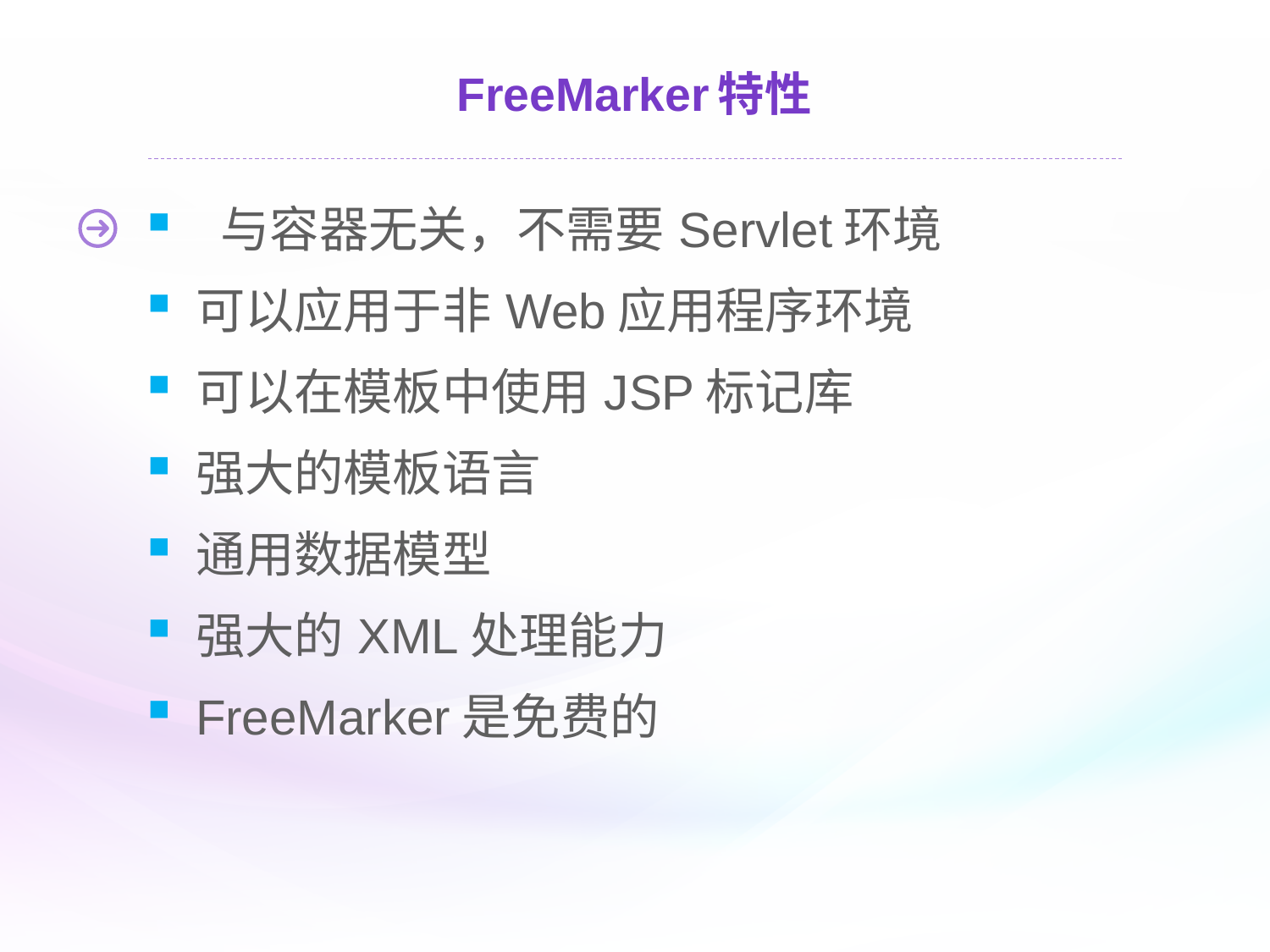

# FreeMarker特性
 与容器无关，不需要Servlet环境
可以应用于非Web应用程序环境
可以在模板中使用JSP标记库
强大的模板语言
通用数据模型
强大的XML处理能力
FreeMarker是免费的